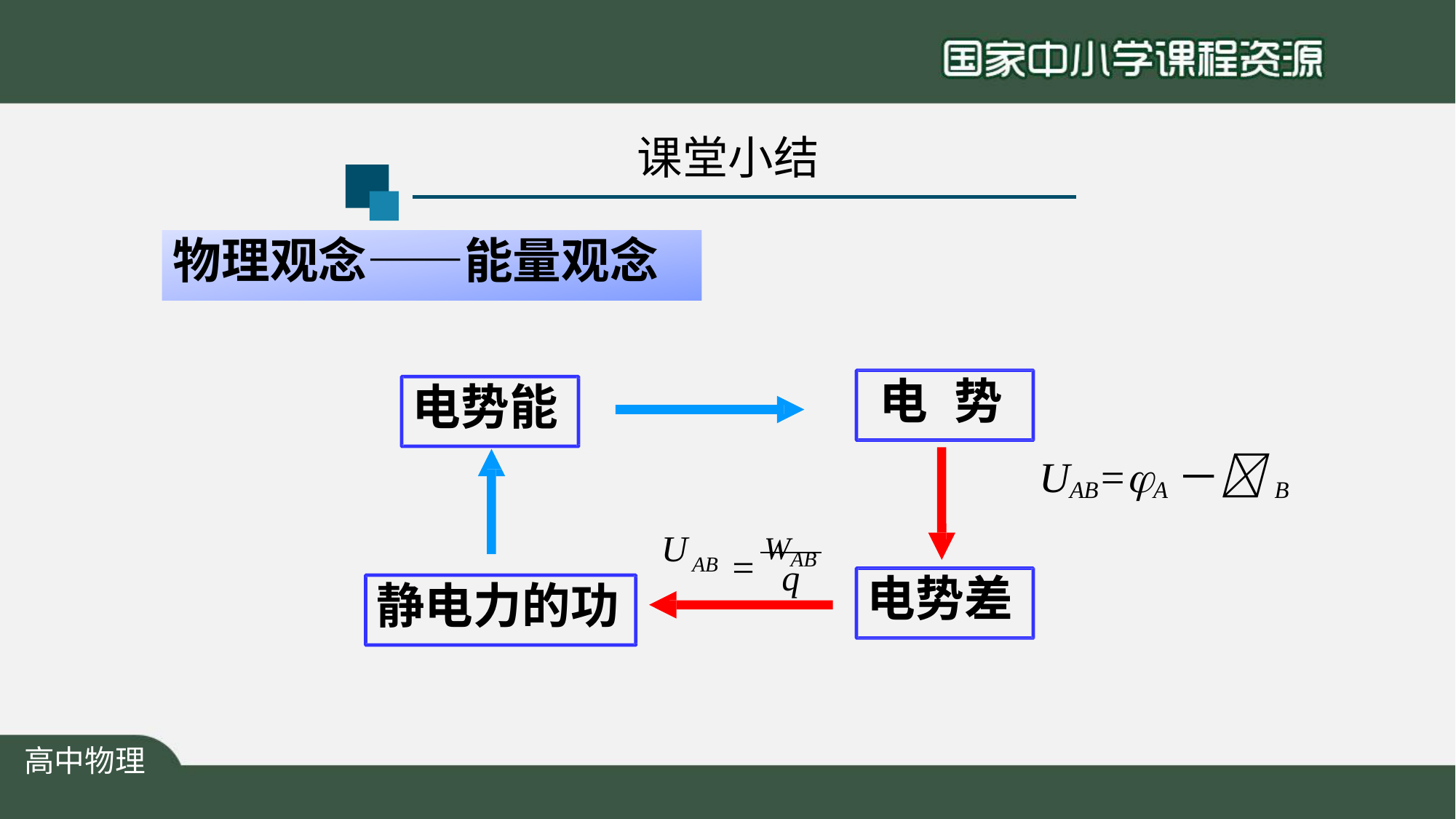

# 课堂小结

物理观念——能量观念

电	势

电势能

UAB=ϕA－ϕB

= WAB
U
AB
q

电势差

静电力的功

高中物理